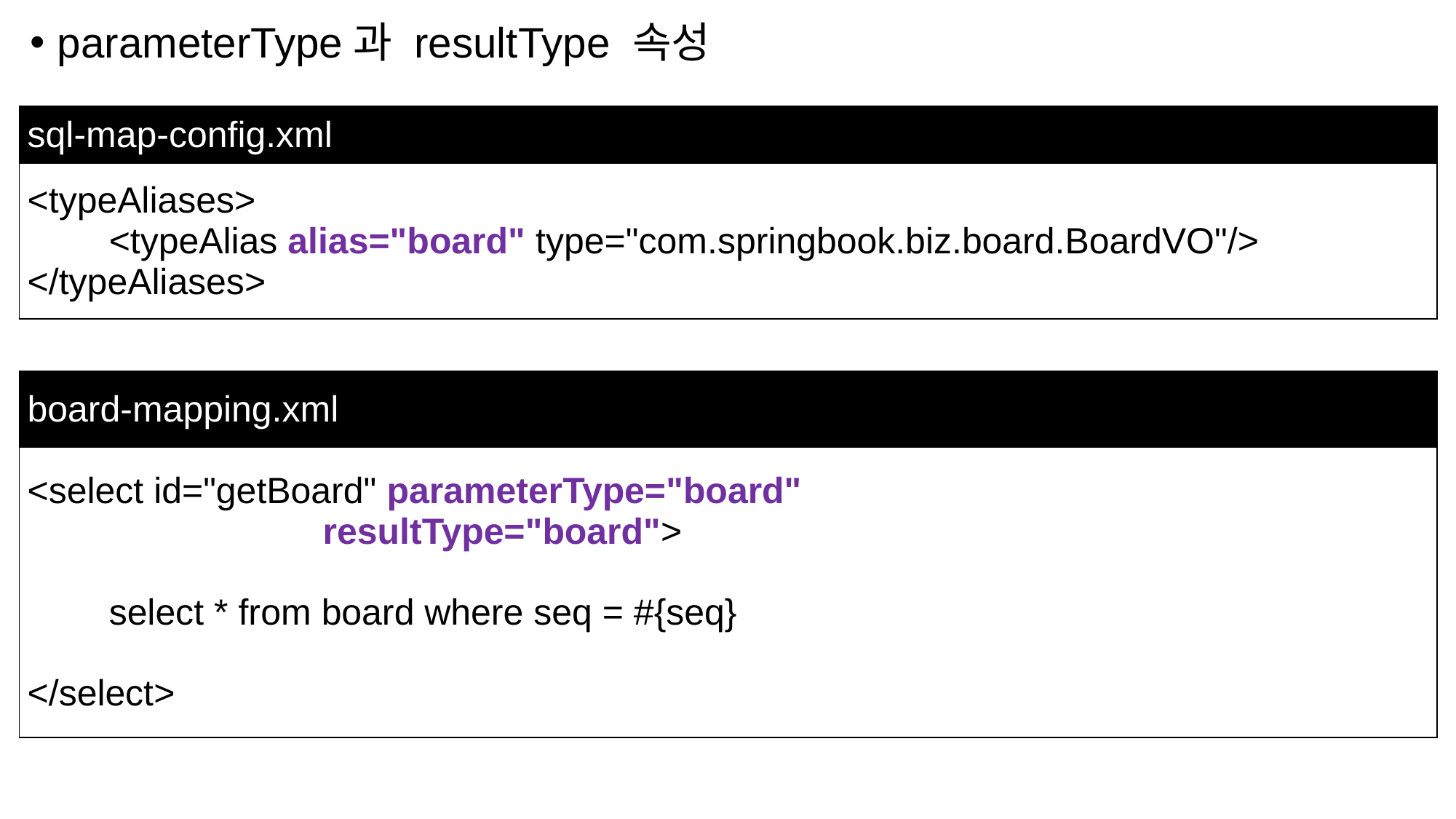

parameterType과 resultType 속성
| sql-map-config.xml |
| --- |
| <typeAliases> <typeAlias alias="board" type="com.springbook.biz.board.BoardVO"/> </typeAliases> |
| board-mapping.xml |
| --- |
| <select id="getBoard" parameterType="board" resultType="board"> select \* from board where seq = #{seq} </select> |